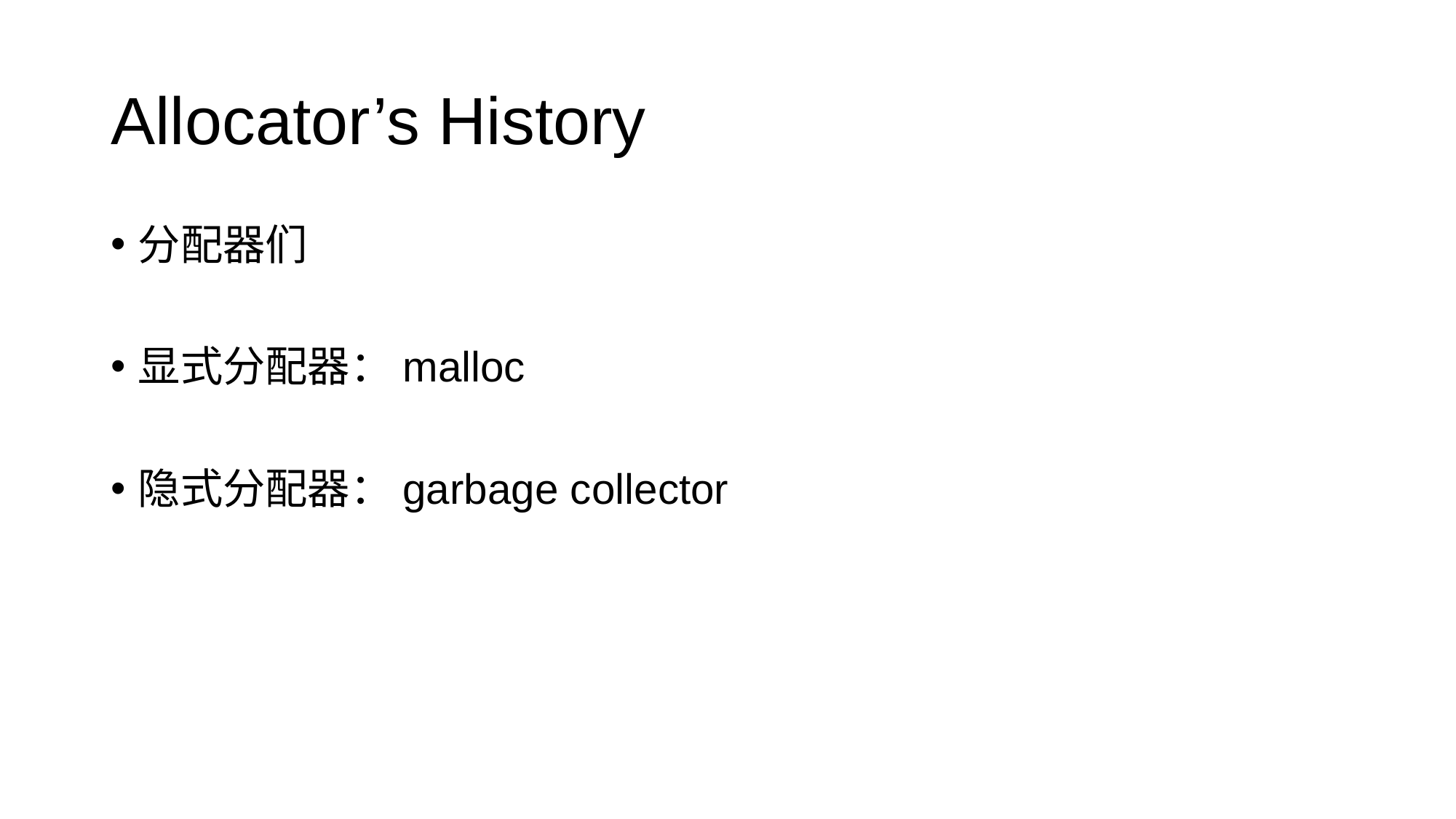

# Allocator’s History
分配器们

显式分配器：malloc

隐式分配器：garbage collector